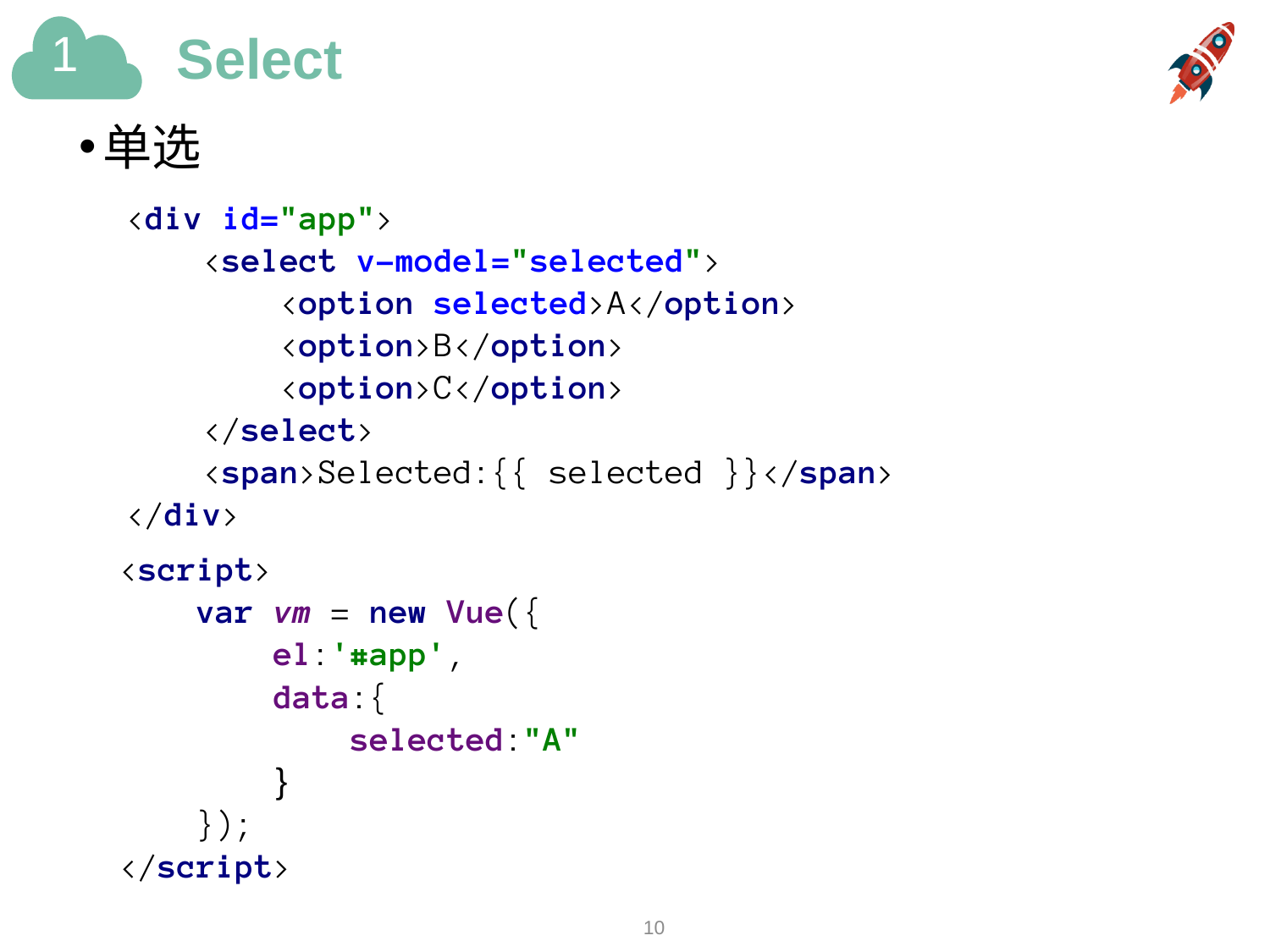

# Select
单选
<div id="app">
    <select v-model="selected">
        <option selected>A</option>
        <option>B</option>
        <option>C</option>
    </select>
    <span>Selected:{{ selected }}</span>
</div>
<script>
    var vm = new Vue({
        el:'#app',
        data:{
            selected:"A"
                }
    });
</script>
10